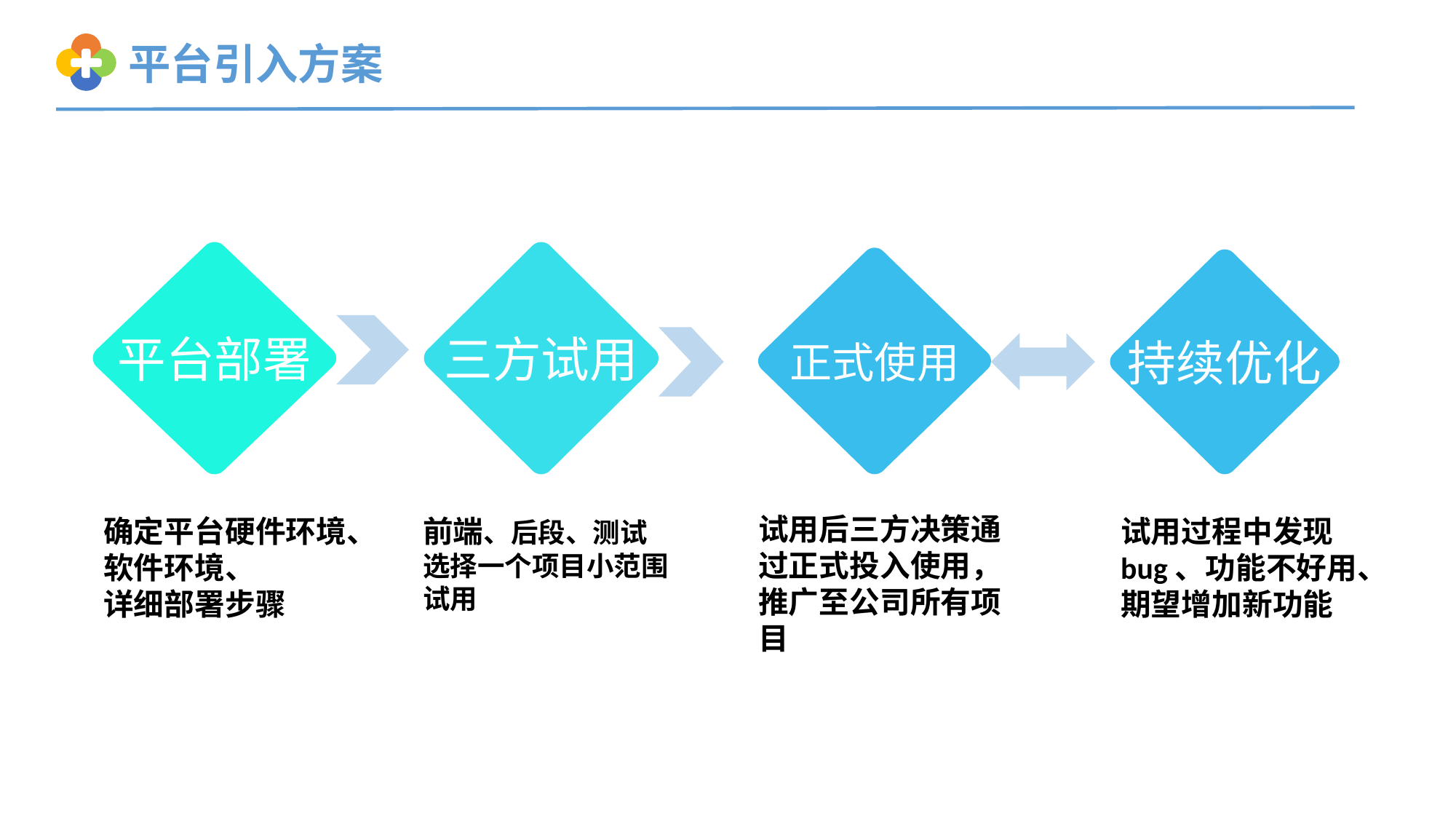

平台引入方案
平台部署
三方试用
正式使用
持续优化

试用后三方决策通过正式投入使用，推广至公司所有项目
确定平台硬件环境、
软件环境、
详细部署步骤
前端、后段、测试
选择一个项目小范围试用
试用过程中发现bug、功能不好用、期望增加新功能